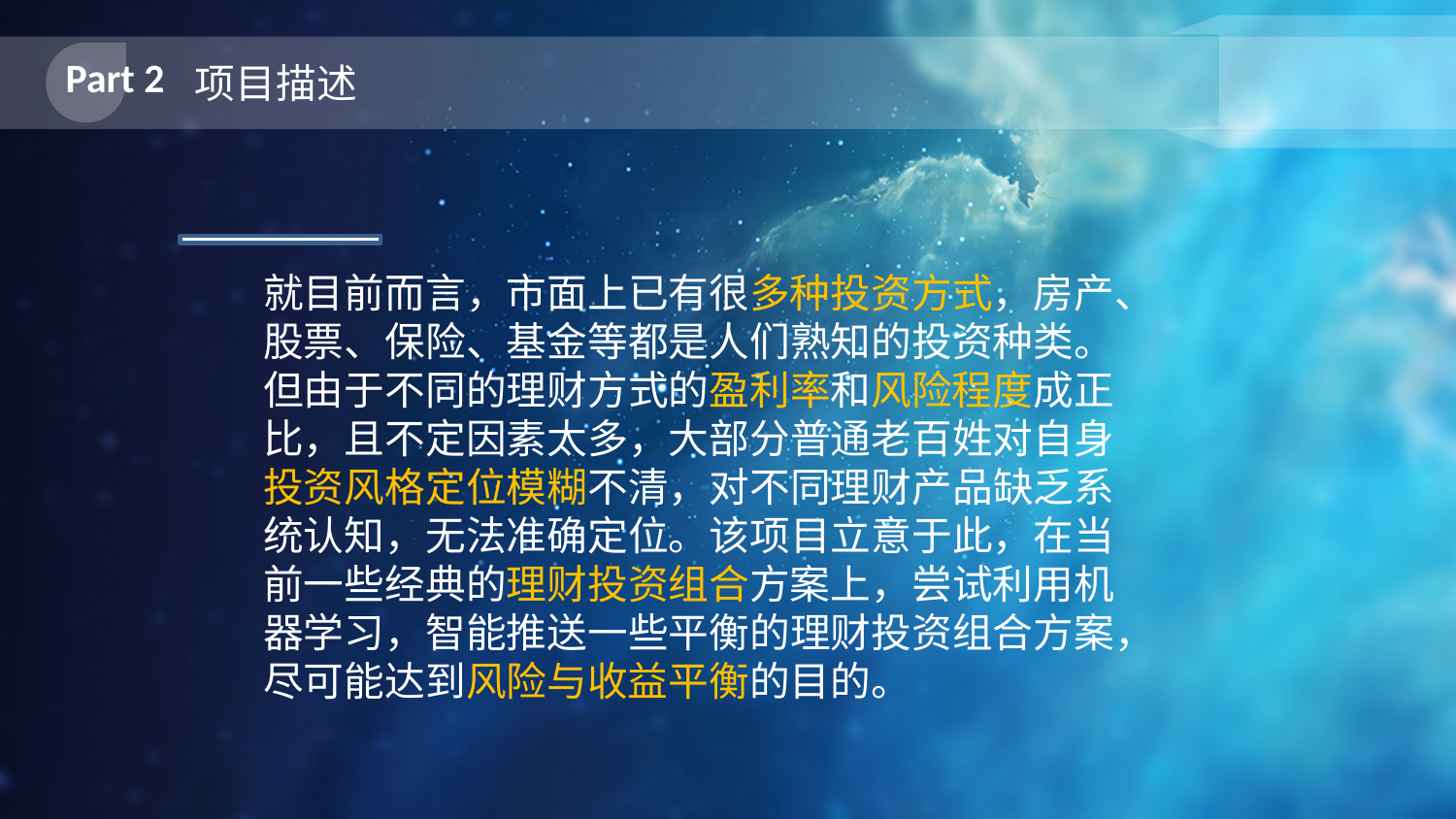

Part 2
项目描述

就目前而言，市面上已有很多种投资方式，房产、股票、保险、基金等都是人们熟知的投资种类。但由于不同的理财方式的盈利率和风险程度成正比，且不定因素太多，大部分普通老百姓对自身投资风格定位模糊不清，对不同理财产品缺乏系统认知，无法准确定位。该项目立意于此，在当前一些经典的理财投资组合方案上，尝试利用机器学习，智能推送一些平衡的理财投资组合方案，尽可能达到风险与收益平衡的目的。